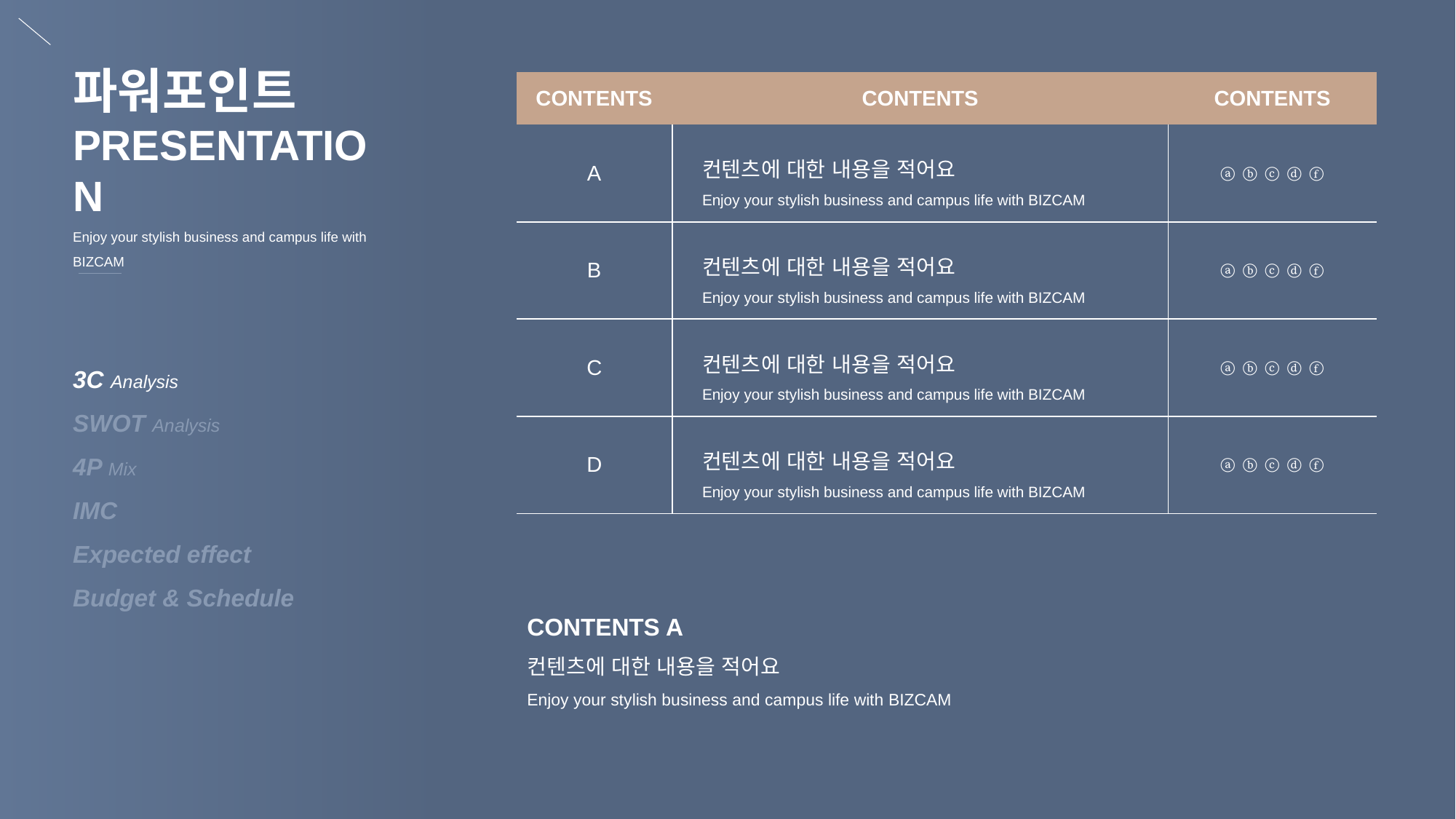

파워포인트 PRESENTATION
Enjoy your stylish business and campus life with BIZCAM
| CONTENTS | CONTENTS | CONTENTS |
| --- | --- | --- |
| A | 컨텐츠에 대한 내용을 적어요 Enjoy your stylish business and campus life with BIZCAM | ⓐ ⓑ ⓒ ⓓ ⓕ |
| B | 컨텐츠에 대한 내용을 적어요 Enjoy your stylish business and campus life with BIZCAM | ⓐ ⓑ ⓒ ⓓ ⓕ |
| C | 컨텐츠에 대한 내용을 적어요 Enjoy your stylish business and campus life with BIZCAM | ⓐ ⓑ ⓒ ⓓ ⓕ |
| D | 컨텐츠에 대한 내용을 적어요 Enjoy your stylish business and campus life with BIZCAM | ⓐ ⓑ ⓒ ⓓ ⓕ |
3C Analysis
SWOT Analysis
4P Mix
IMC
Expected effect
Budget & Schedule
CONTENTS A
컨텐츠에 대한 내용을 적어요
Enjoy your stylish business and campus life with BIZCAM